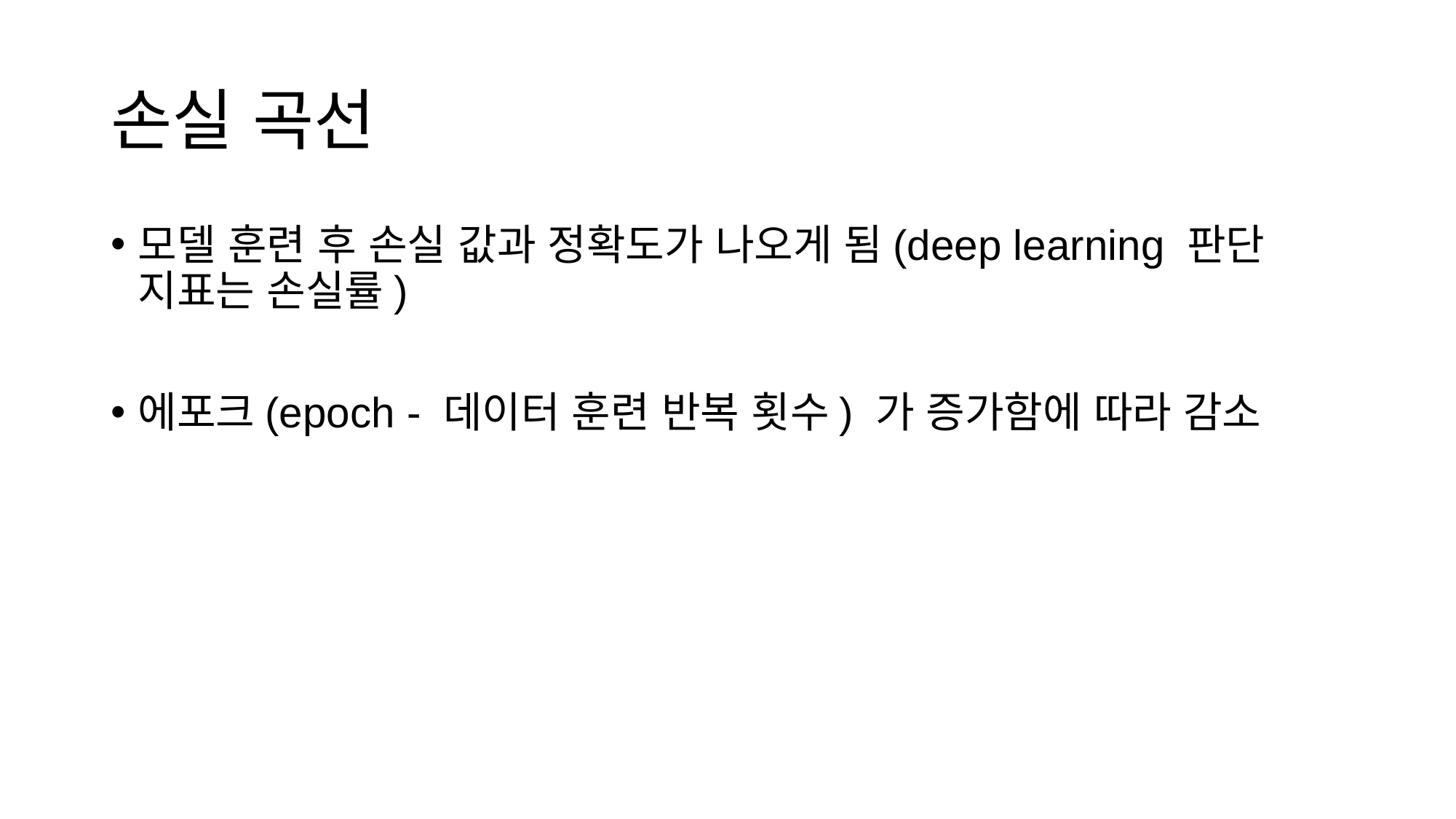

# 손실 곡선
모델 훈련 후 손실 값과 정확도가 나오게 됨(deep learning 판단 지표는 손실률)

에포크(epoch - 데이터 훈련 반복 횟수) 가 증가함에 따라 감소